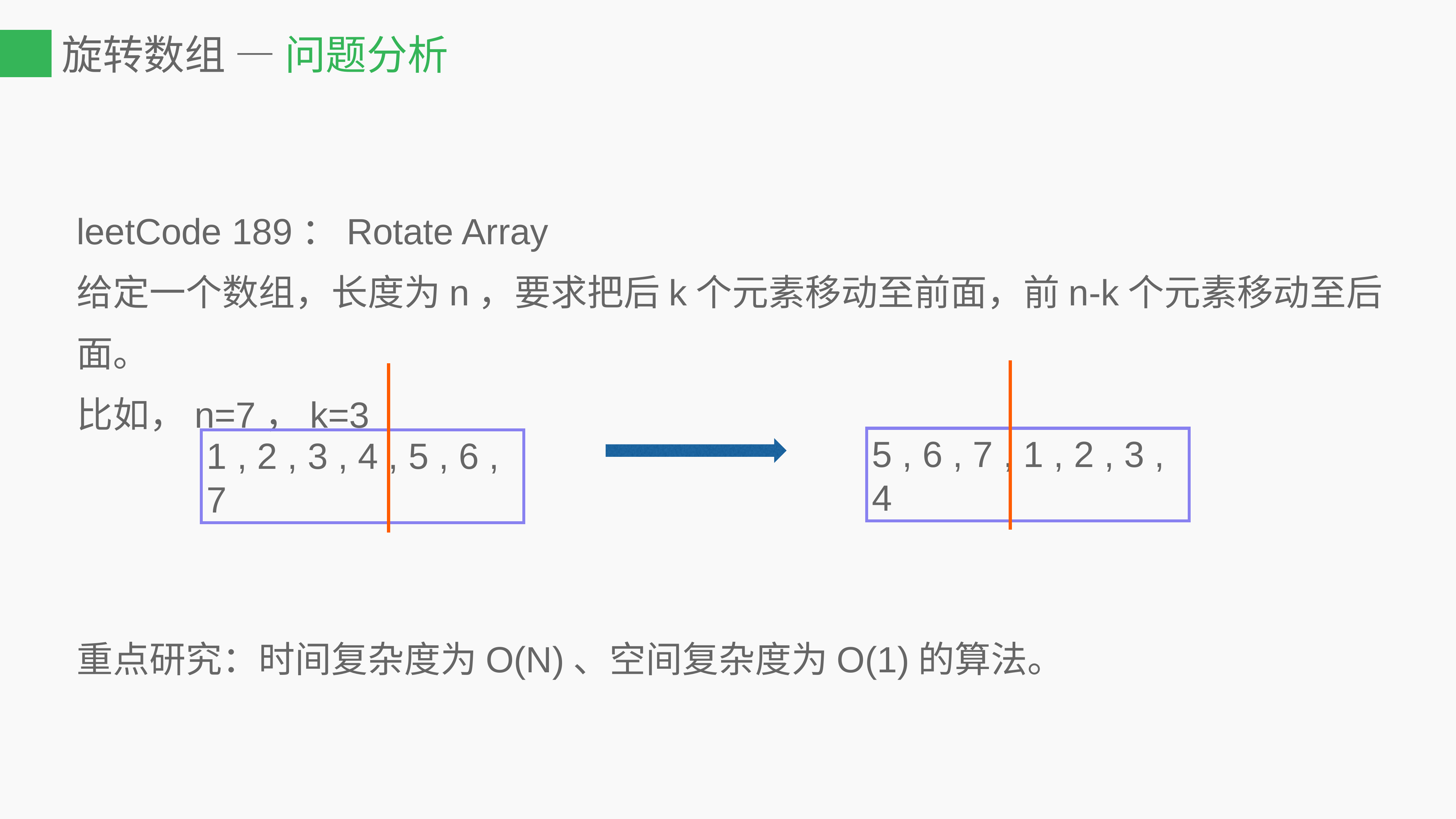

# 旋转数组 — 问题分析
leetCode 189：Rotate Array
给定一个数组，长度为n，要求把后k个元素移动至前面，前n-k个元素移动至后面。
比如，n=7，k=3

重点研究：时间复杂度为O(N)、空间复杂度为O(1)的算法。

5 , 6 , 7 , 1 , 2 , 3 , 4
1 , 2 , 3 , 4 , 5 , 6 , 7